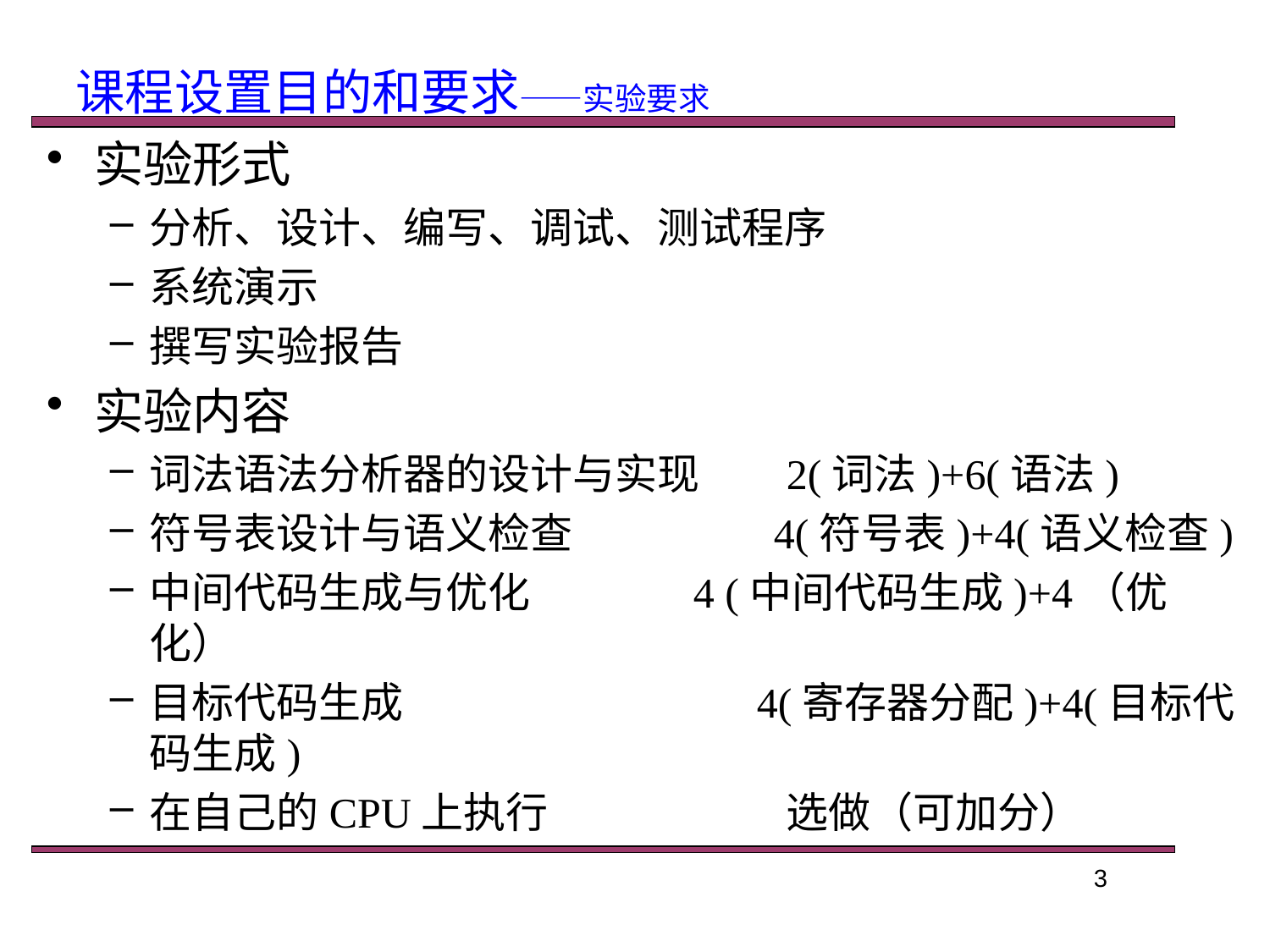

# 课程设置目的和要求——实验要求
实验形式
分析、设计、编写、调试、测试程序
系统演示
撰写实验报告
实验内容
词法语法分析器的设计与实现        2(词法)+6(语法)
符号表设计与语义检查                    4(符号表)+4(语义检查)
中间代码生成与优化                4 (中间代码生成)+4（优化）
目标代码生成                                    4(寄存器分配)+4(目标代码生成)
在自己的CPU上执行                         选做（可加分）
3